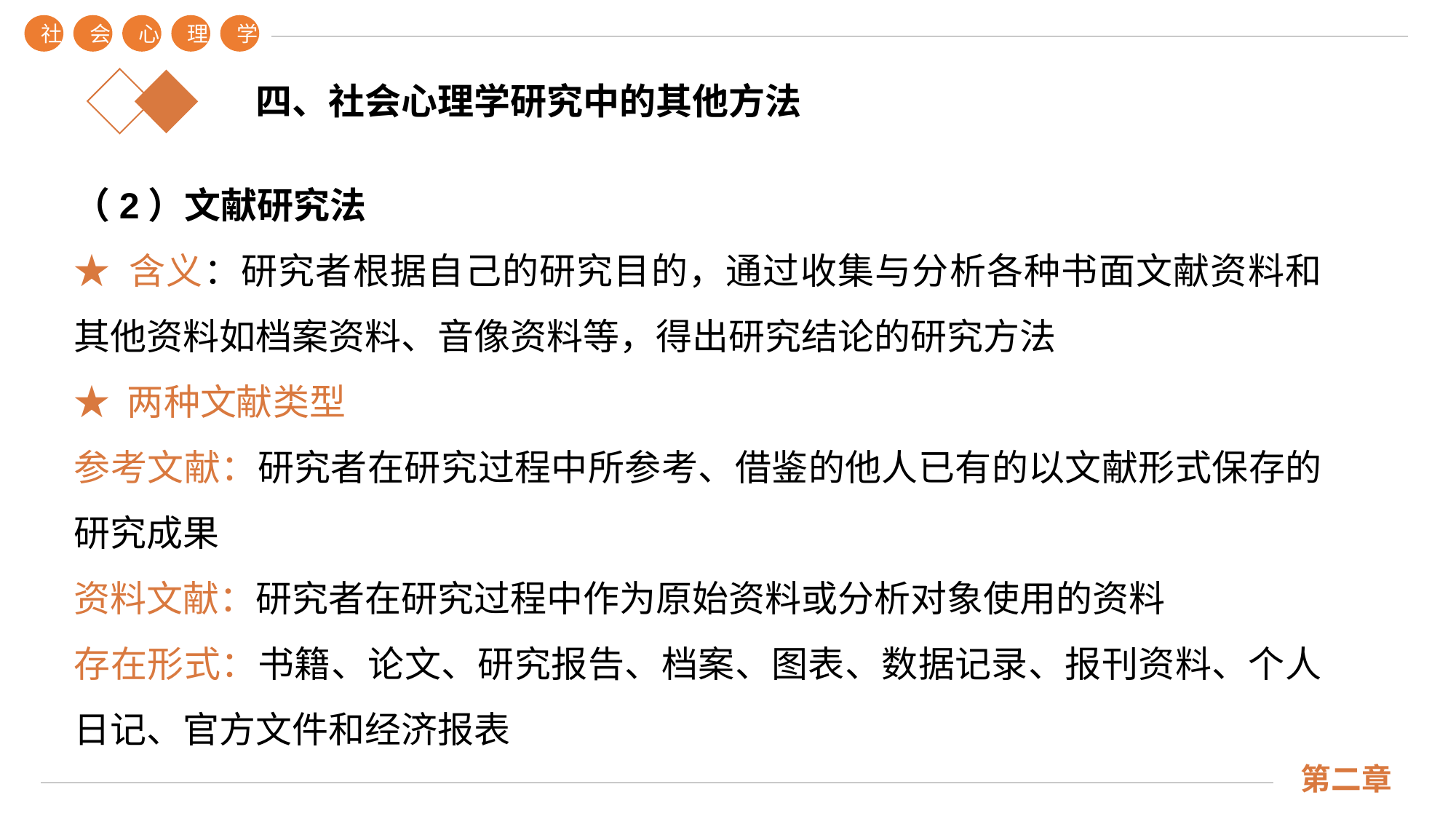

社
会
心
理
学
第二章

四、社会心理学研究中的其他方法
（2）文献研究法
★ 含义：研究者根据自己的研究目的，通过收集与分析各种书面文献资料和其他资料如档案资料、音像资料等，得出研究结论的研究方法
★ 两种文献类型
参考文献：研究者在研究过程中所参考、借鉴的他人已有的以文献形式保存的研究成果
资料文献：研究者在研究过程中作为原始资料或分析对象使用的资料
存在形式：书籍、论文、研究报告、档案、图表、数据记录、报刊资料、个人日记、官方文件和经济报表